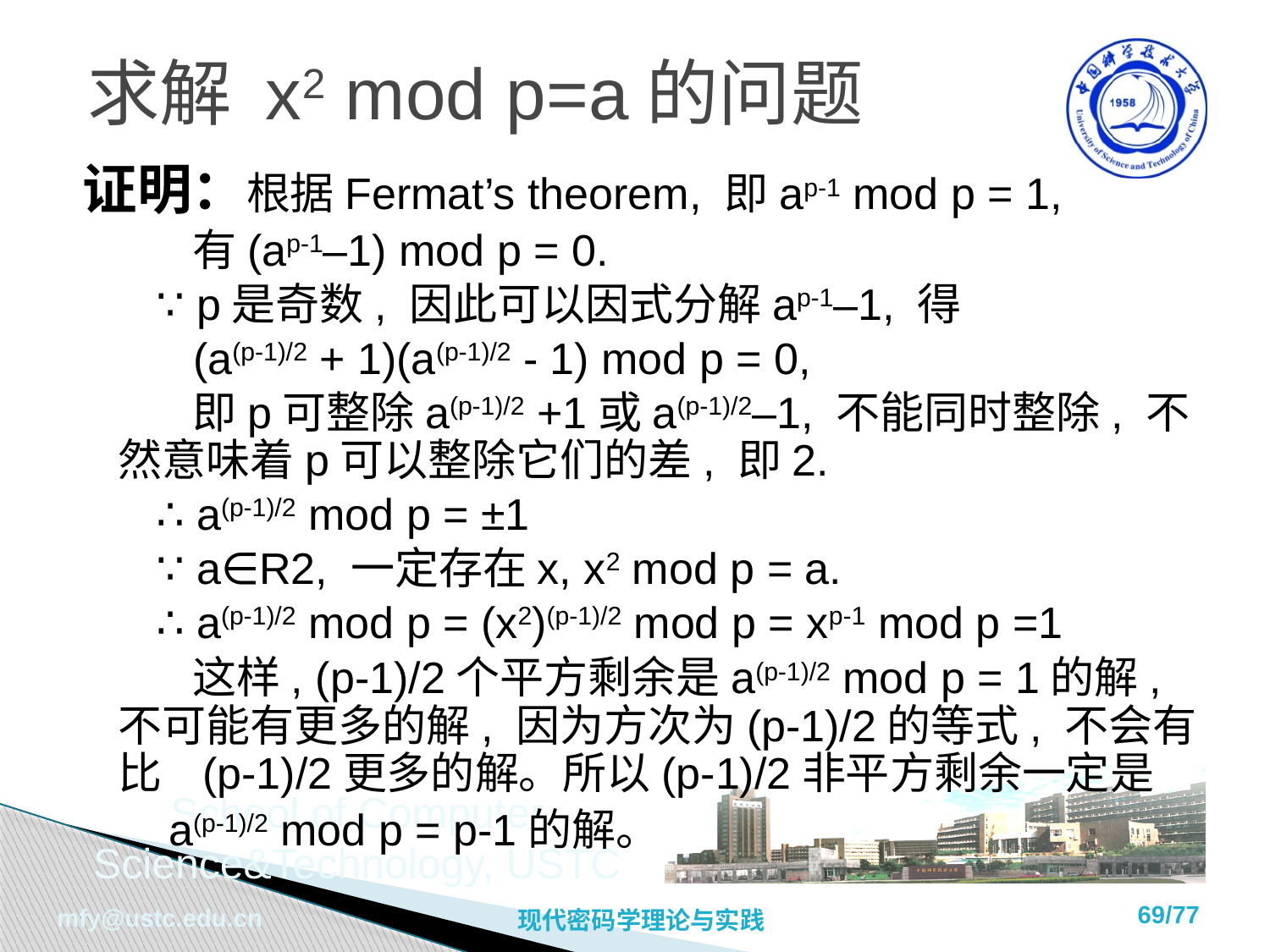

# 求解 x2 mod p=a的问题
证明：根据Fermat’s theorem, 即ap-1 mod p = 1,
          有(ap-1–1) mod p = 0.
      ∵ p是奇数, 因此可以因式分解ap-1–1, 得
         (a(p-1)/2 + 1)(a(p-1)/2 - 1) mod p = 0,
          即p可整除a(p-1)/2 +1或a(p-1)/2–1, 不能同时整除, 不然意味着p可以整除它们的差, 即2.
      ∴ a(p-1)/2 mod p = ±1
      ∵ a∈R2, 一定存在x, x2 mod p = a.
      ∴ a(p-1)/2 mod p = (x2)(p-1)/2 mod p = xp-1 mod p =1
          这样, (p-1)/2个平方剩余是a(p-1)/2 mod p = 1的解, 不可能有更多的解, 因为方次为(p-1)/2的等式, 不会有比   (p-1)/2更多的解。所以(p-1)/2非平方剩余一定是          a(p-1)/2 mod p = p-1的解。